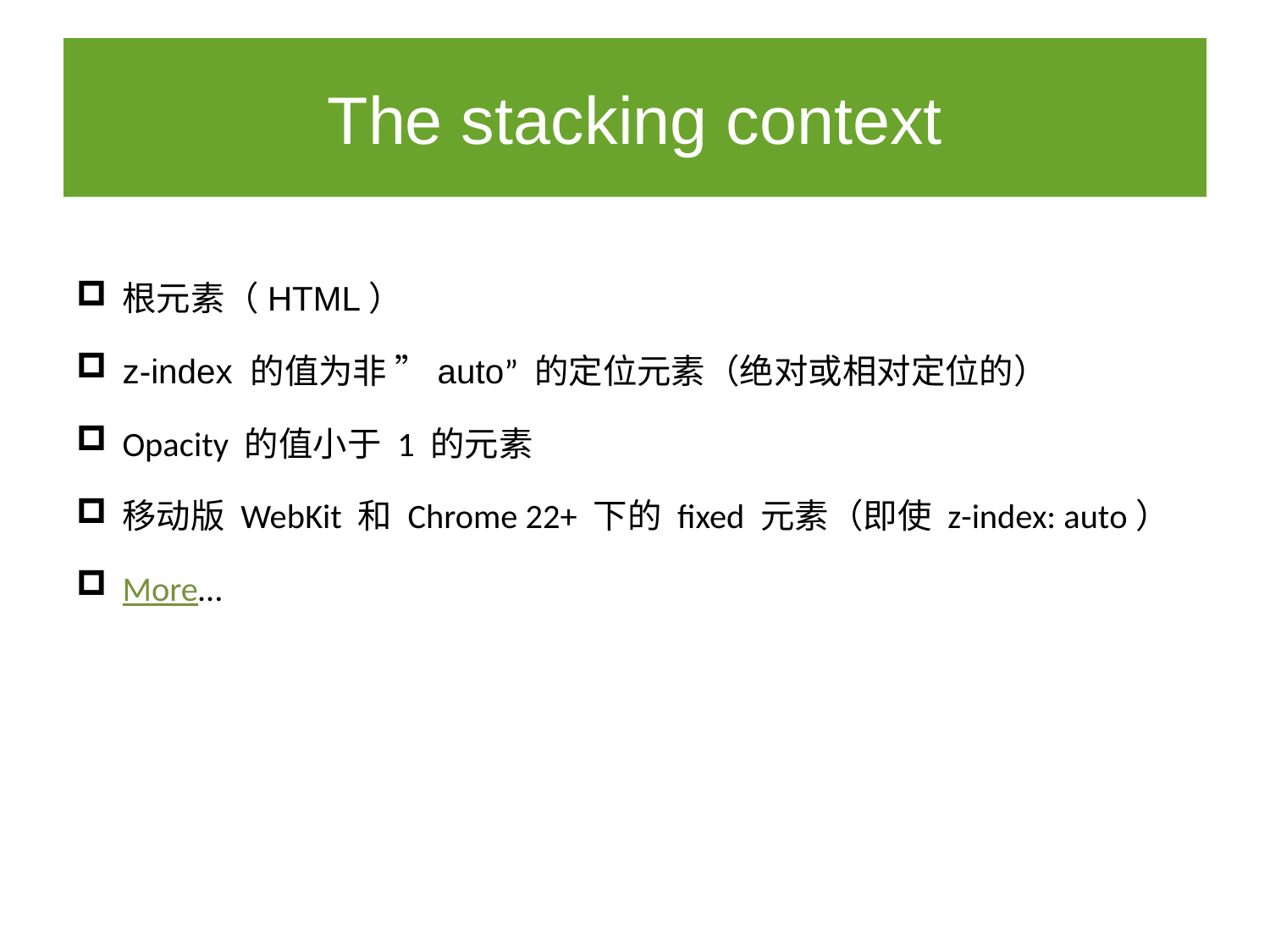

# The stacking context
根元素（HTML）
z-index 的值为非 ”auto” 的定位元素（绝对或相对定位的）
Opacity 的值小于 1 的元素
移动版 WebKit 和 Chrome 22+ 下的 fixed 元素（即使 z-index: auto）
More…